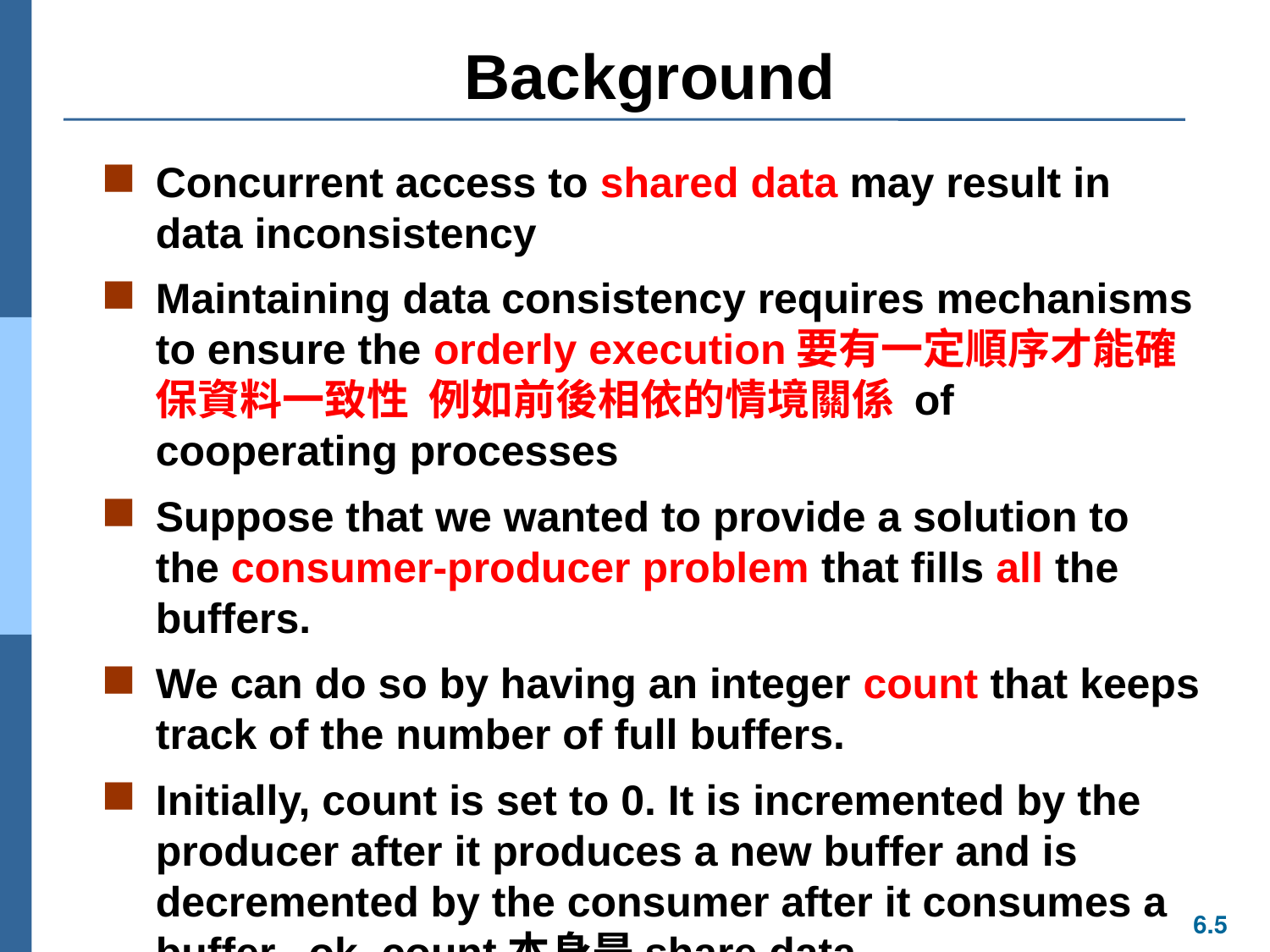

# Background
Concurrent access to shared data may result in data inconsistency
Maintaining data consistency requires mechanisms to ensure the orderly execution要有一定順序才能確保資料一致性  例如前後相依的情境關係 of cooperating processes
Suppose that we wanted to provide a solution to the consumer-producer problem that fills all the buffers.
We can do so by having an integer count that keeps track of the number of full buffers.
Initially, count is set to 0. It is incremented by the producer after it produces a new buffer and is decremented by the consumer after it consumes a buffer.  ok  count本身是share data